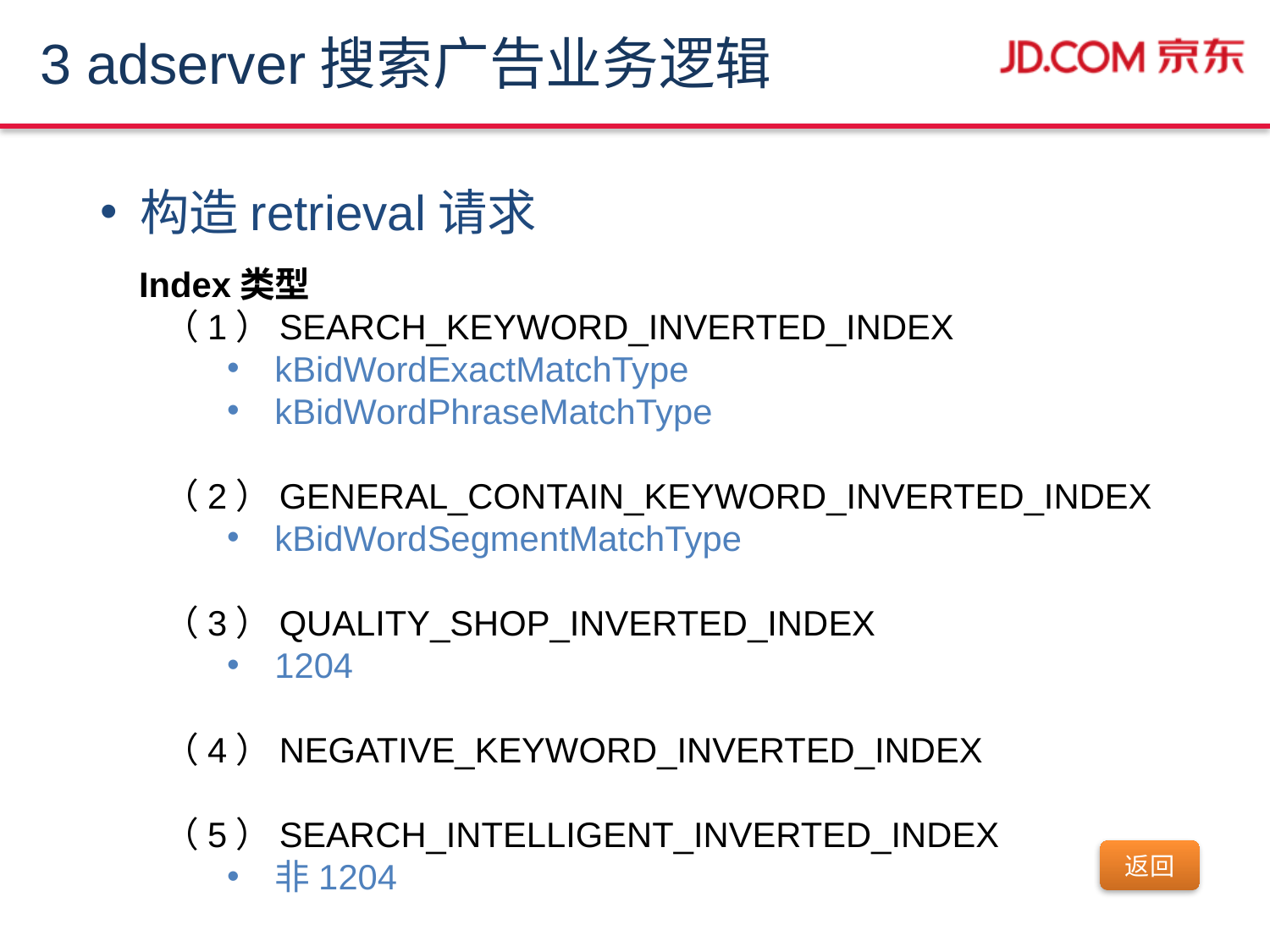

# 3 adserver搜索广告业务逻辑
构造retrieval请求
    Index类型
（1）SEARCH_KEYWORD_INVERTED_INDEX
kBidWordExactMatchType
kBidWordPhraseMatchType

（2）GENERAL_CONTAIN_KEYWORD_INVERTED_INDEX
kBidWordSegmentMatchType

（3）QUALITY_SHOP_INVERTED_INDEX
1204

（4）NEGATIVE_KEYWORD_INVERTED_INDEX

（5）SEARCH_INTELLIGENT_INVERTED_INDEX
非1204

返回